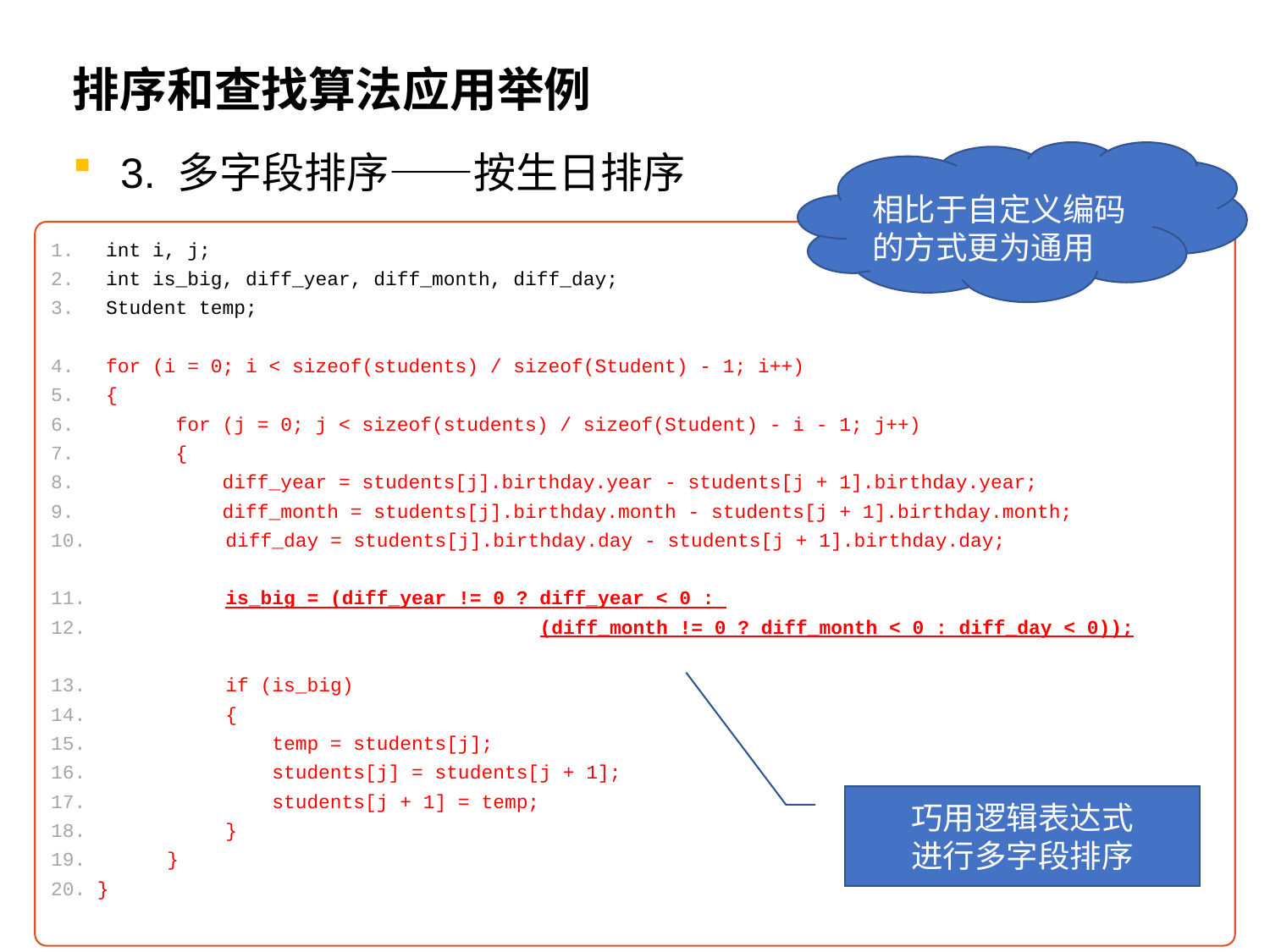

# 排序和查找算法应用举例
3. 多字段排序——按生日排序
相比于自定义编码的方式更为通用
  int i, j;
  int is_big, diff_year, diff_month, diff_day;
  Student temp;

  for (i = 0; i < sizeof(students) / sizeof(Student) - 1; i++)
  {
        for (j = 0; j < sizeof(students) / sizeof(Student) - i - 1; j++)
        {
            diff_year = students[j].birthday.year - students[j + 1].birthday.year;
            diff_month = students[j].birthday.month - students[j + 1].birthday.month;
            diff_day = students[j].birthday.day - students[j + 1].birthday.day;

            is_big = (diff_year != 0 ? diff_year < 0 :
                                       (diff_month != 0 ? diff_month < 0 : diff_day < 0));

            if (is_big)
            {
                temp = students[j];
                students[j] = students[j + 1];
                students[j + 1] = temp;
            }
       }
 }

巧用逻辑表达式
进行多字段排序